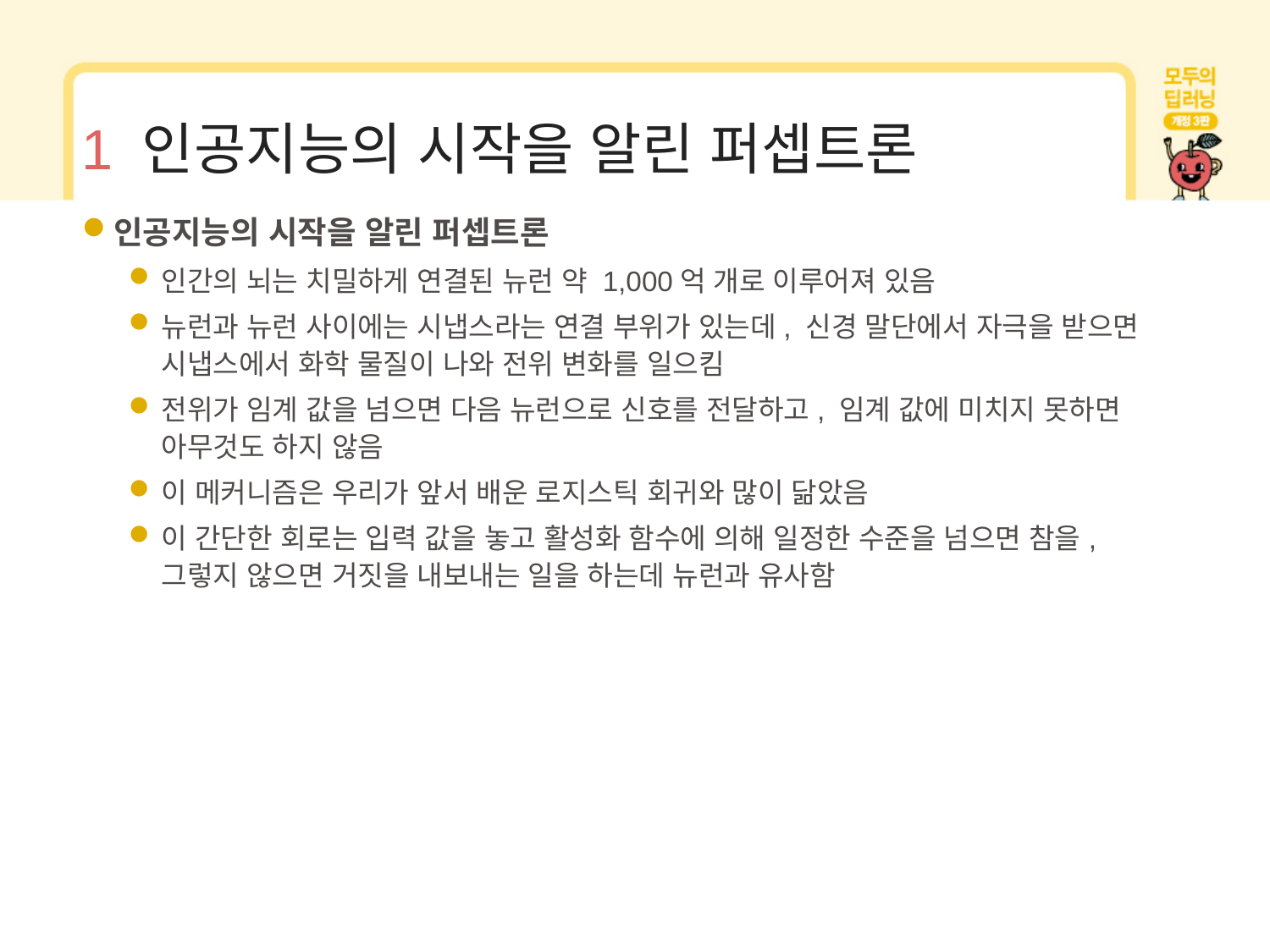

# 1 인공지능의 시작을 알린 퍼셉트론
인공지능의 시작을 알린 퍼셉트론
인간의 뇌는 치밀하게 연결된 뉴런 약 1,000억 개로 이루어져 있음
뉴런과 뉴런 사이에는 시냅스라는 연결 부위가 있는데, 신경 말단에서 자극을 받으면 시냅스에서 화학 물질이 나와 전위 변화를 일으킴
전위가 임계 값을 넘으면 다음 뉴런으로 신호를 전달하고, 임계 값에 미치지 못하면 아무것도 하지 않음
이 메커니즘은 우리가 앞서 배운 로지스틱 회귀와 많이 닮았음
이 간단한 회로는 입력 값을 놓고 활성화 함수에 의해 일정한 수준을 넘으면 참을, 그렇지 않으면 거짓을 내보내는 일을 하는데 뉴런과 유사함